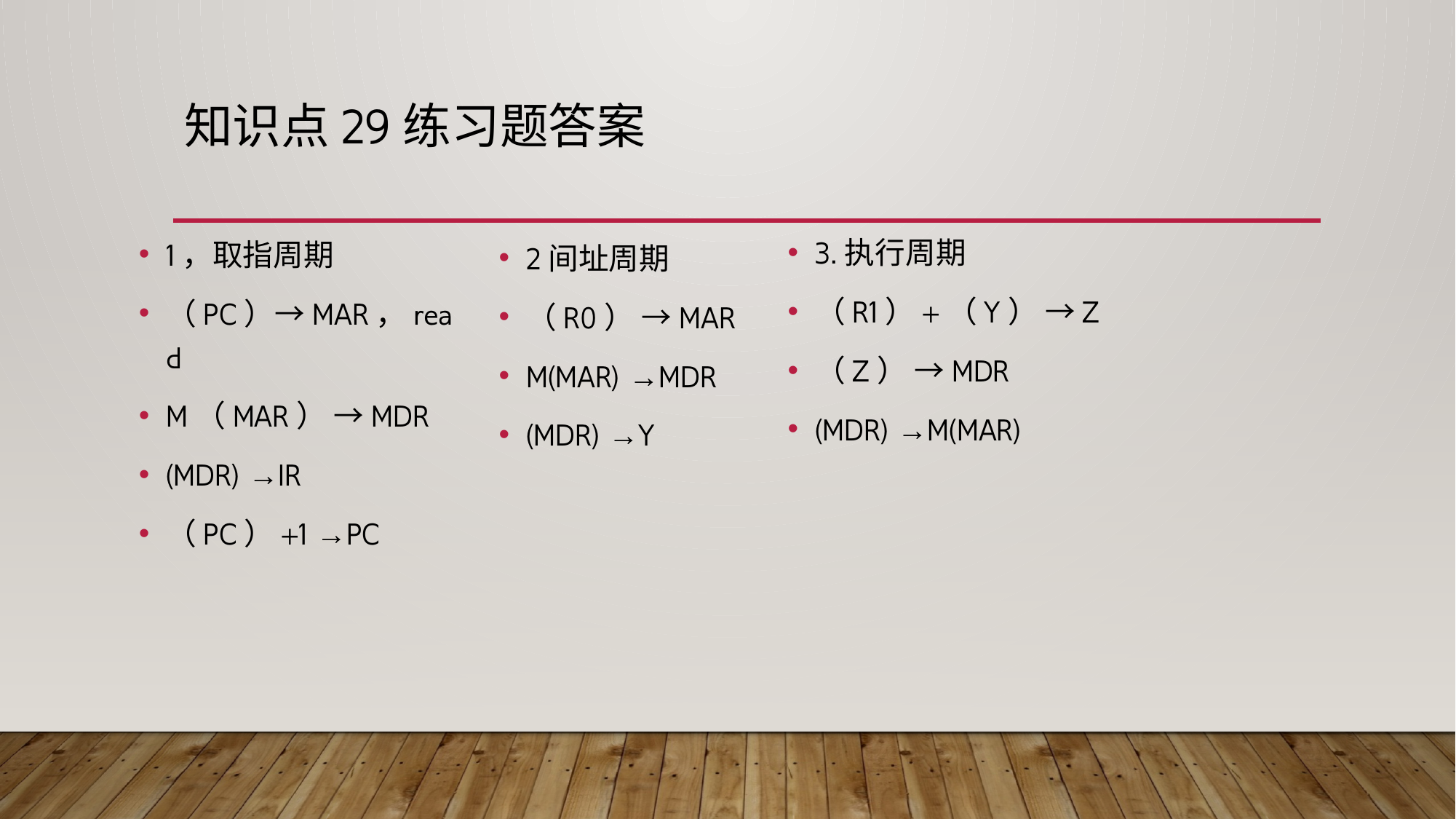

# 知识点29练习题答案
3.执行周期
（R1）+（Y） →Z
（Z） →MDR
(MDR) →M(MAR)
1，取指周期
（PC）→MAR，read
M（MAR） →MDR
(MDR) →IR
（PC）+1 →PC
2间址周期
（R0） →MAR
M(MAR) →MDR
(MDR) →Y